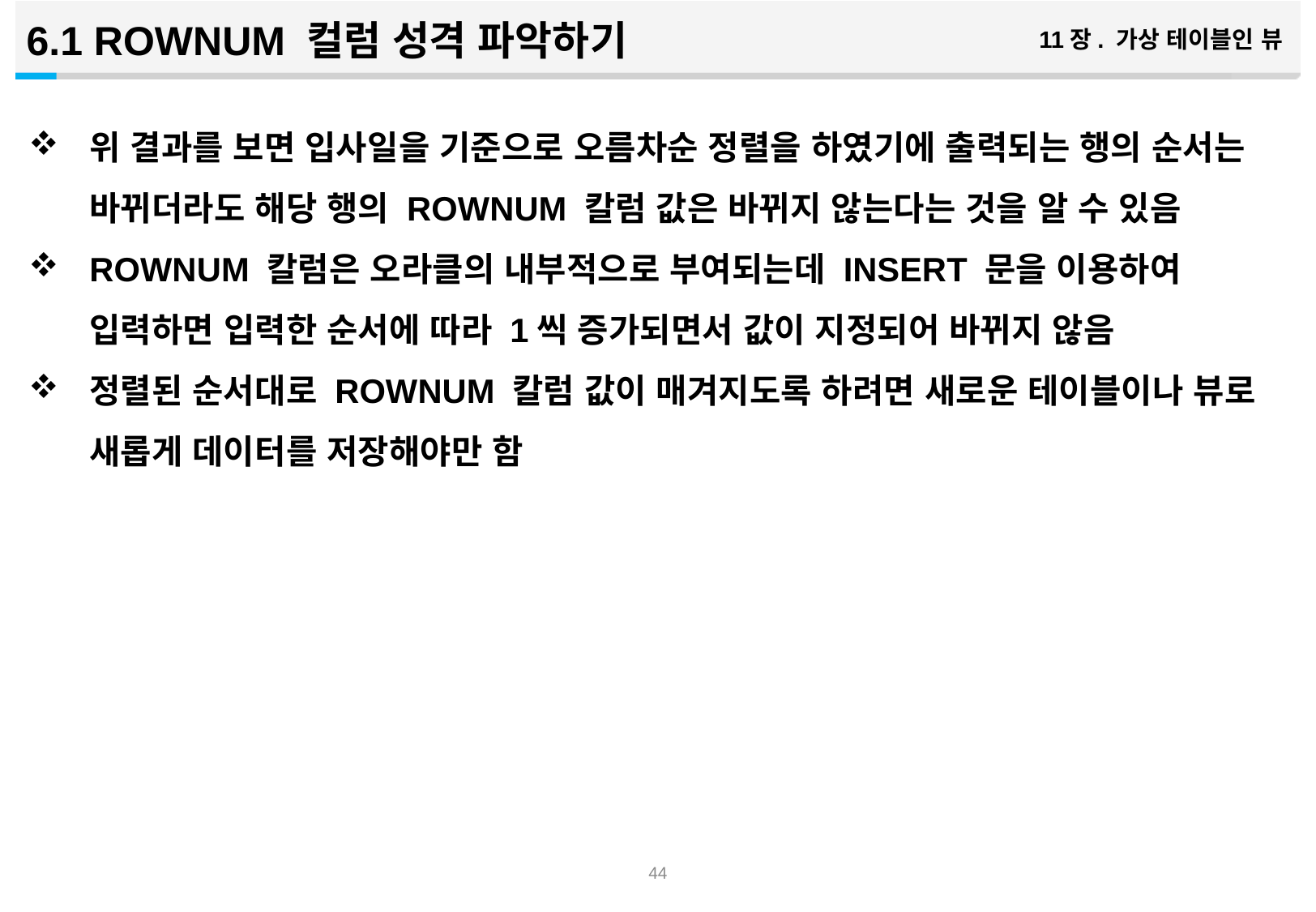

6.1 ROWNUM 컬럼 성격 파악하기
11장. 가상 테이블인 뷰
위 결과를 보면 입사일을 기준으로 오름차순 정렬을 하였기에 출력되는 행의 순서는 바뀌더라도 해당 행의 ROWNUM 칼럼 값은 바뀌지 않는다는 것을 알 수 있음
ROWNUM 칼럼은 오라클의 내부적으로 부여되는데 INSERT 문을 이용하여  입력하면 입력한 순서에 따라 1씩 증가되면서 값이 지정되어 바뀌지 않음
정렬된 순서대로 ROWNUM 칼럼 값이 매겨지도록 하려면 새로운 테이블이나 뷰로 새롭게 데이터를 저장해야만 함
44